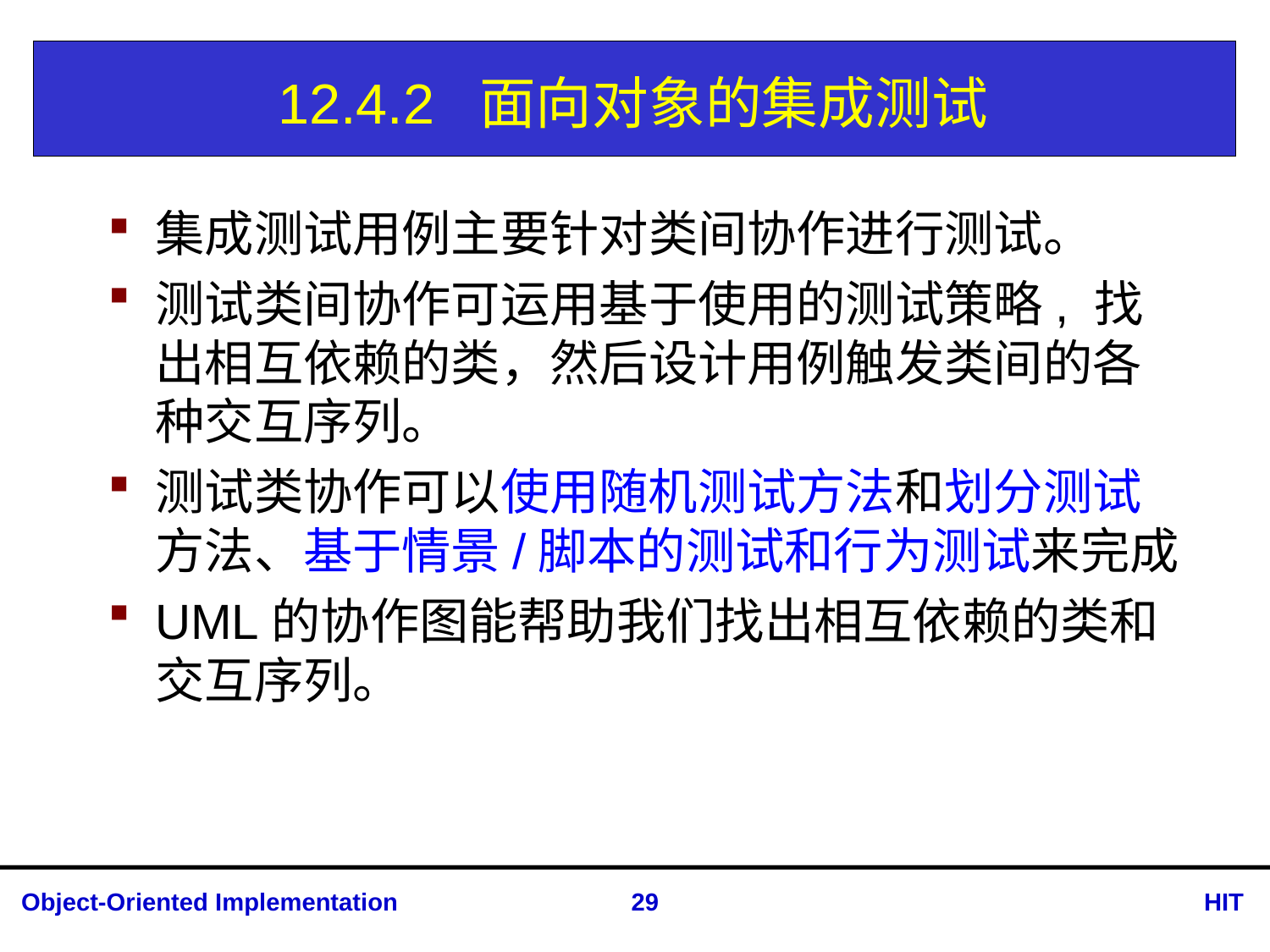

# 12.4.2  面向对象的集成测试
集成测试用例主要针对类间协作进行测试。
测试类间协作可运用基于使用的测试策略, 找出相互依赖的类，然后设计用例触发类间的各种交互序列。
测试类协作可以使用随机测试方法和划分测试方法、基于情景/脚本的测试和行为测试来完成
UML的协作图能帮助我们找出相互依赖的类和交互序列。